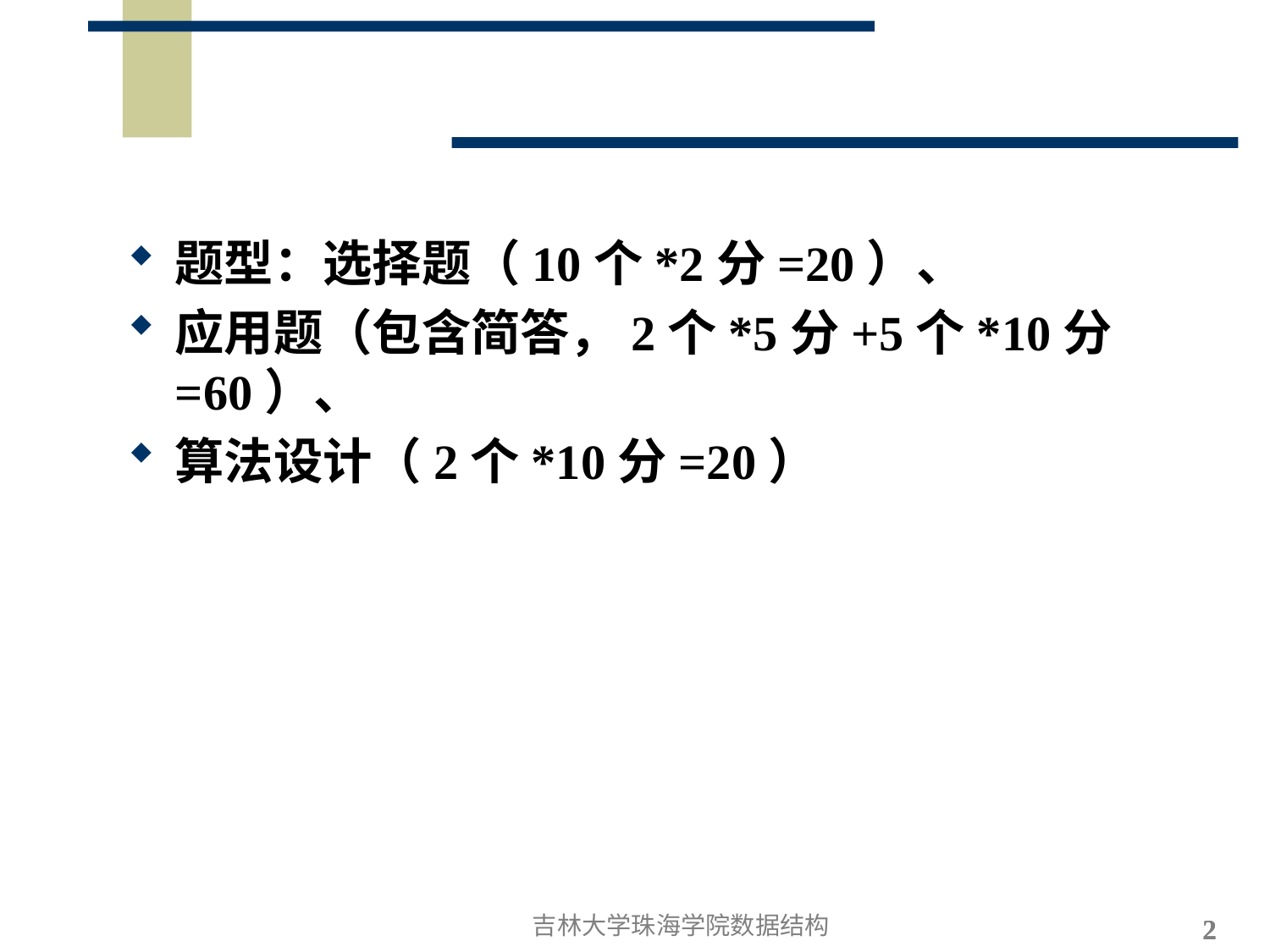

#
题型：选择题（10个*2分=20）、
应用题（包含简答，2个*5分+5个*10分=60）、
算法设计（2个*10分=20）
吉林大学珠海学院数据结构